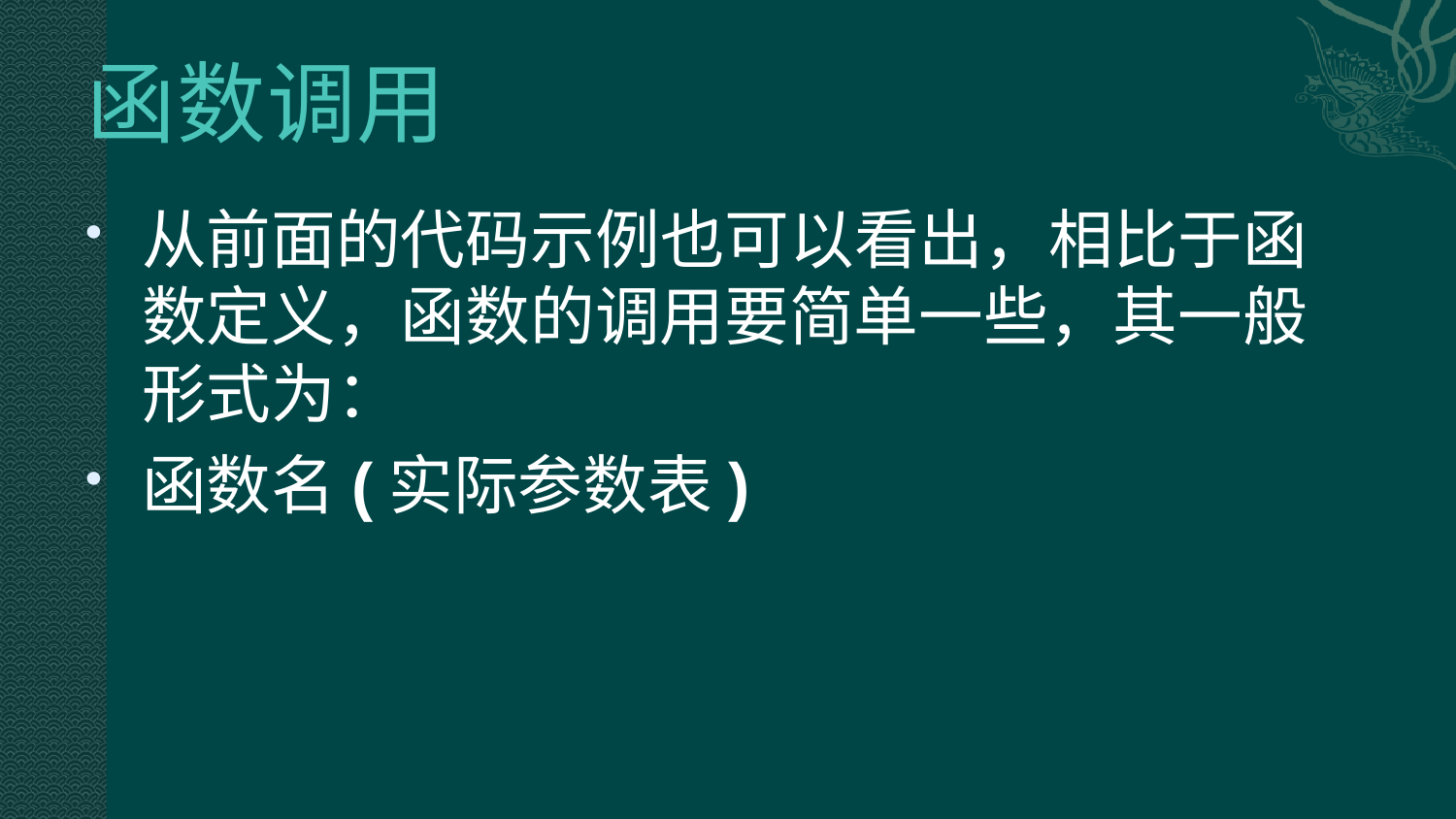

# 函数调用
从前面的代码示例也可以看出，相比于函数定义，函数的调用要简单一些，其一般形式为：
函数名(实际参数表)